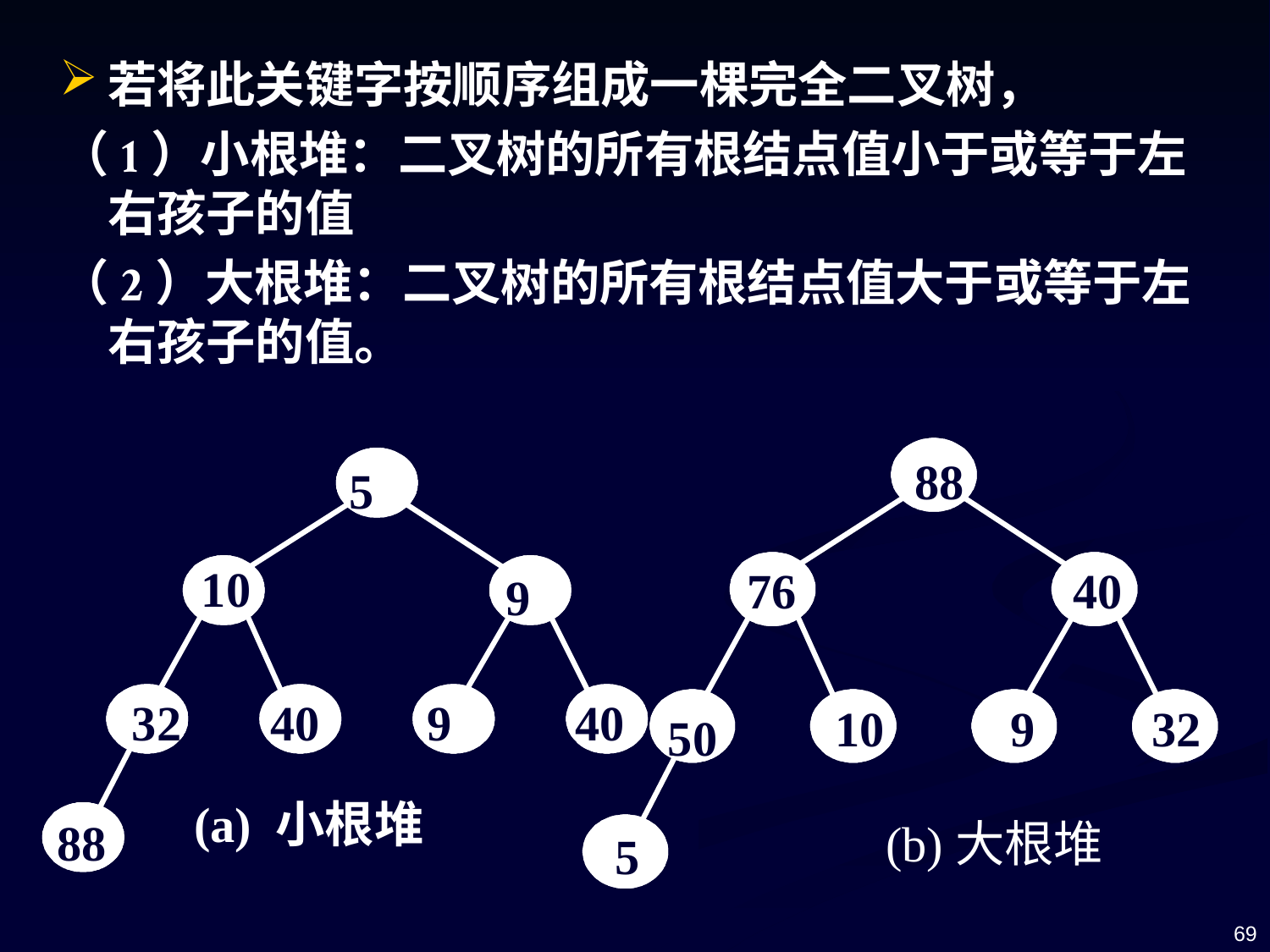

若将此关键字按顺序组成一棵完全二叉树，
（1）小根堆：二叉树的所有根结点值小于或等于左右孩子的值
（2）大根堆：二叉树的所有根结点值大于或等于左右孩子的值。

88

76
40

10
9
32
50

5
 (b)大根堆

5

10

9

32
40
9
40

88
(a) 小根堆
69